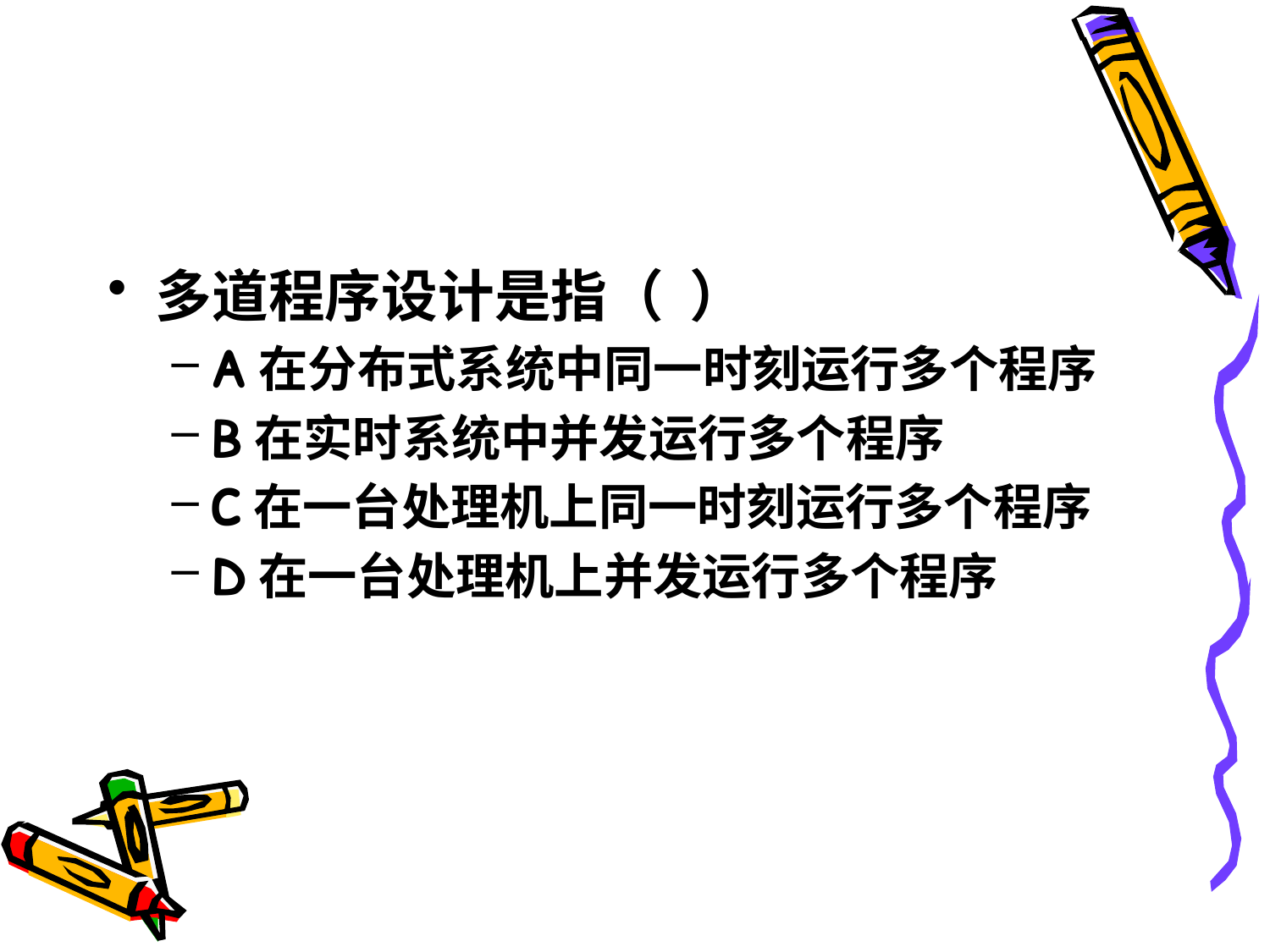

#
多道程序设计是指（  ）
A在分布式系统中同一时刻运行多个程序
B在实时系统中并发运行多个程序
C在一台处理机上同一时刻运行多个程序
D在一台处理机上并发运行多个程序